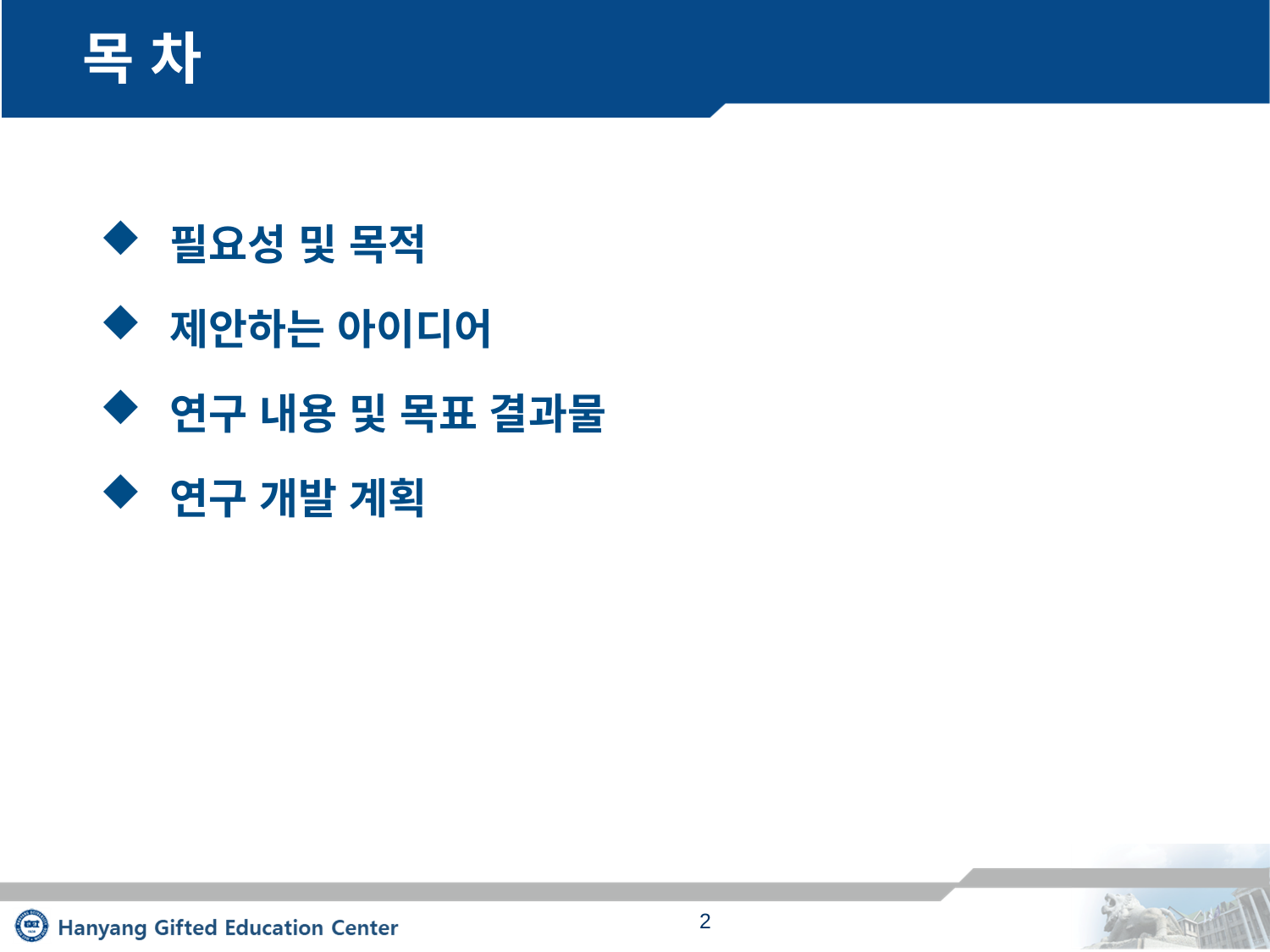

# 목 차
 필요성 및 목적
 제안하는 아이디어
 연구 내용 및 목표 결과물
 연구 개발 계획